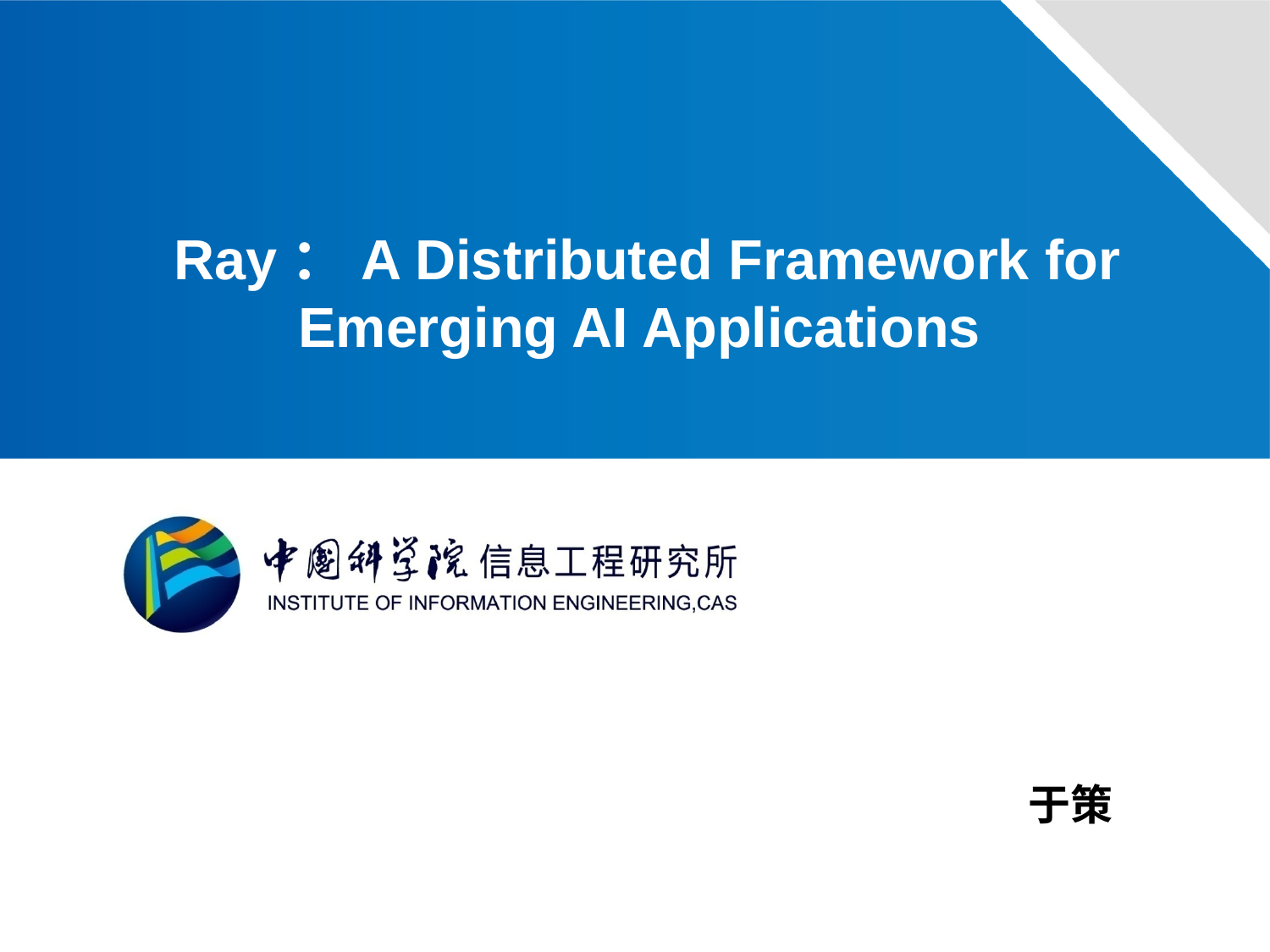

Ray：A Distributed Framework for Emerging AI Applications
于策